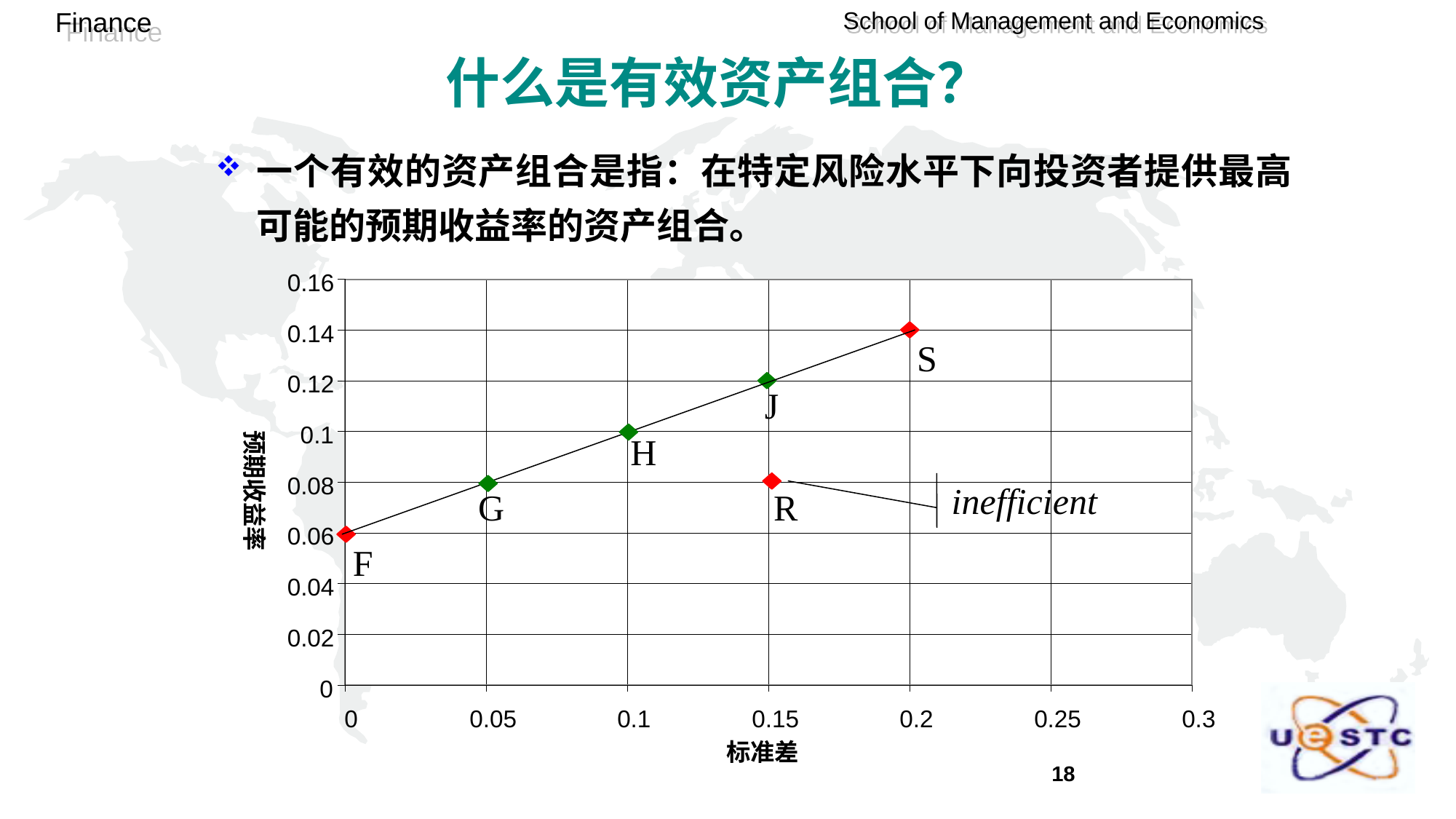

# 什么是有效资产组合？
一个有效的资产组合是指：在特定风险水平下向投资者提供最高可能的预期收益率的资产组合。
0.16

0.14

S
0.12

J

0.1

H

0.08

G
R

0.06

F
0.04

0.02

0

0
0.05
0.1
0.15
0.2
0.25
0.3
标准差
预期收益率
inefficient